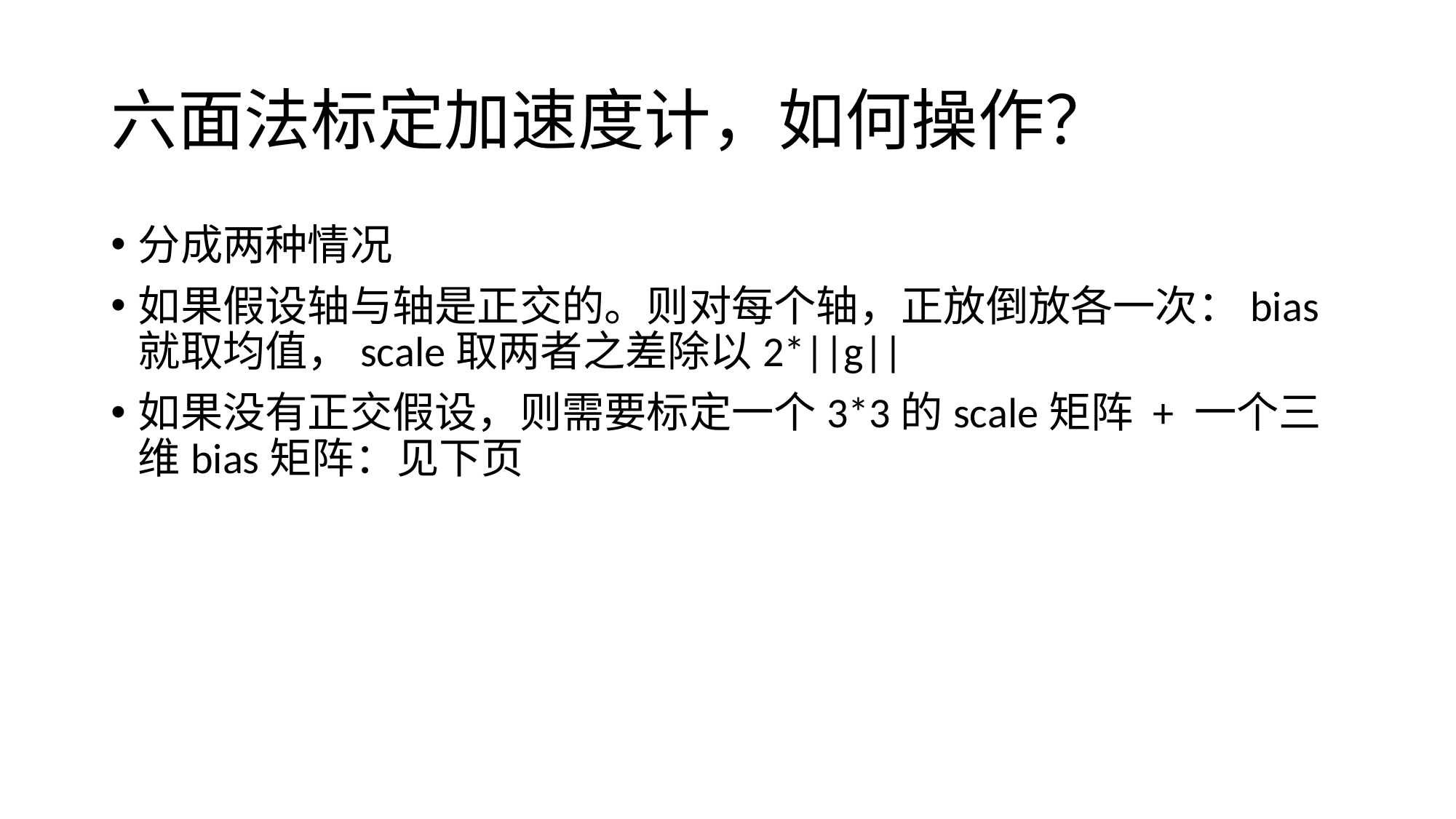

# 六面法标定加速度计，如何操作？
分成两种情况
如果假设轴与轴是正交的。则对每个轴，正放倒放各一次：bias就取均值，scale取两者之差除以2*||g||
如果没有正交假设，则需要标定一个3*3的scale矩阵 + 一个三维bias矩阵：见下页